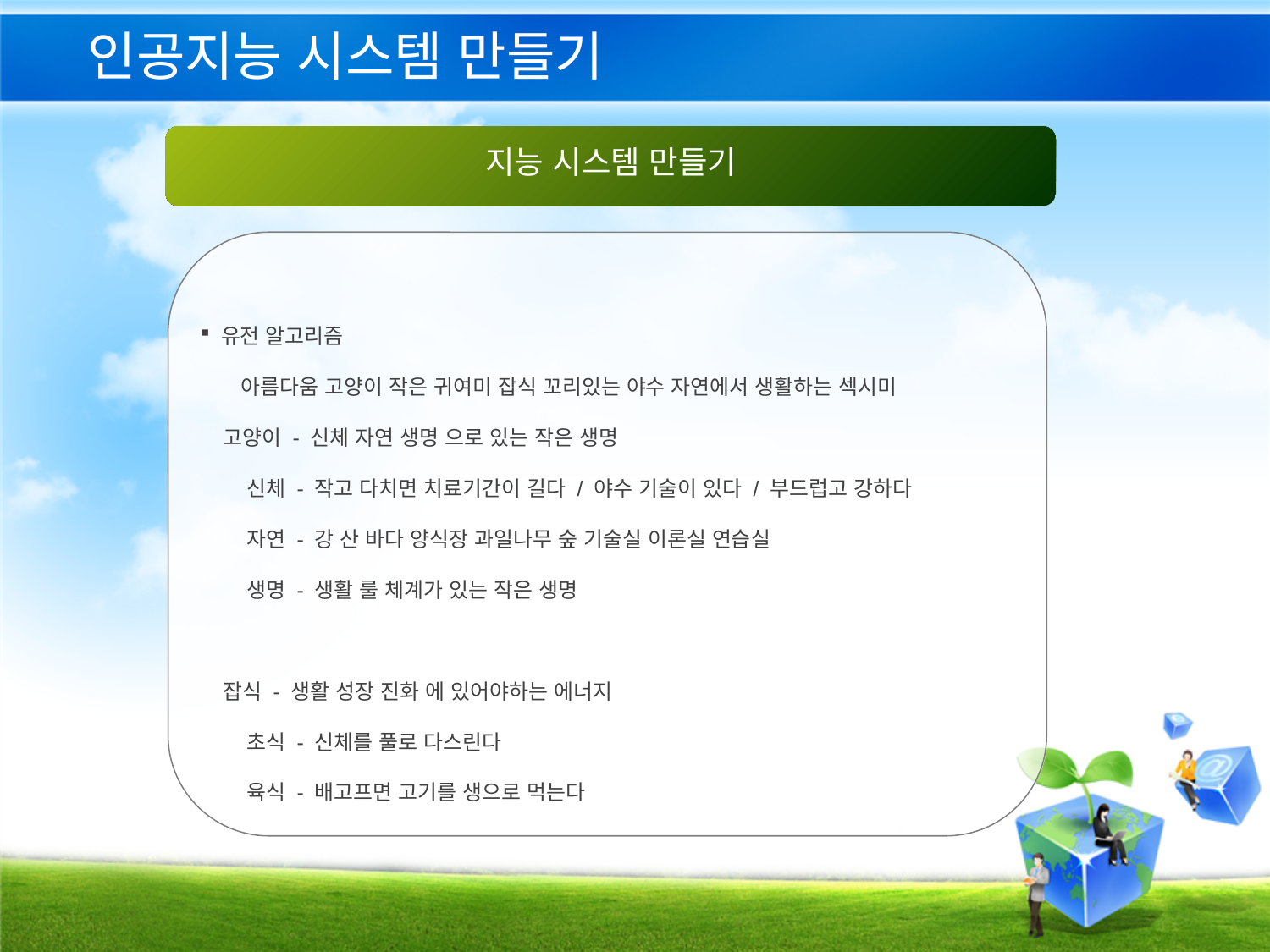

# 인공지능 시스템 만들기

지능 시스템 만들기

 유전 알고리즘
      아름다움 고양이 작은 귀여미 잡식 꼬리있는 야수 자연에서 생활하는 섹시미
   고양이 - 신체 자연 생명 으로 있는 작은 생명
       신체 - 작고 다치면 치료기간이 길다 / 야수 기술이 있다 / 부드럽고 강하다
       자연 - 강 산 바다 양식장 과일나무 숲 기술실 이론실 연습실
       생명 - 생활 룰 체계가 있는 작은 생명

   잡식 - 생활 성장 진화 에 있어야하는 에너지
       초식 - 신체를 풀로 다스린다
       육식 - 배고프면 고기를 생으로 먹는다